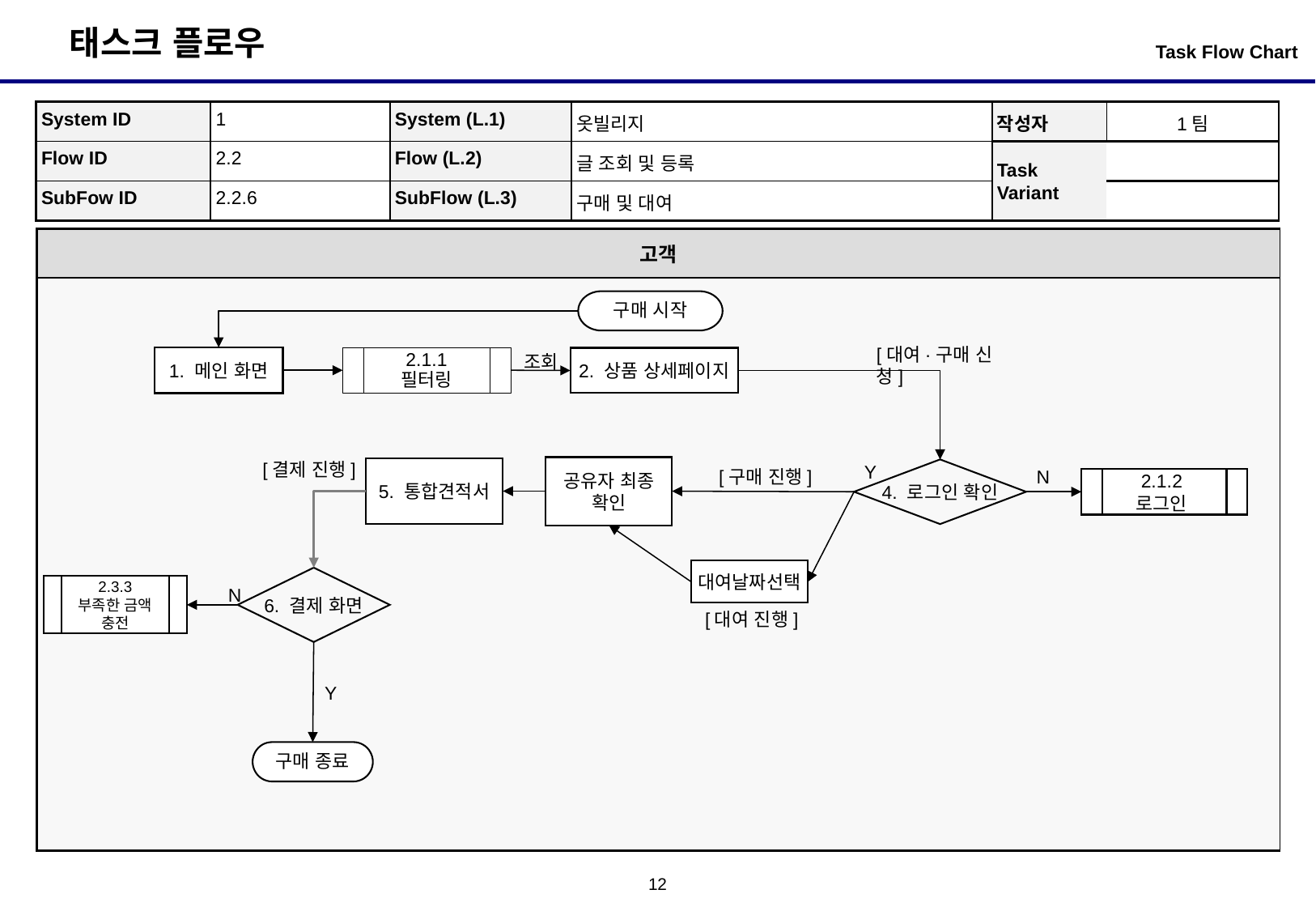

Task Flow Chart
| System ID | 1 | System (L.1) | 옷빌리지 | 작성자 | 1팀 |
| --- | --- | --- | --- | --- | --- |
| Flow ID | 2.2 | Flow (L.2) | 글 조회 및 등록 | Task Variant |  |
| SubFow ID | 2.2.6 | SubFlow (L.3) | 구매 및 대여 |  |  |
| 고객 |
| --- |
|  |
구매 시작
[대여·구매 신청]
조회
1. 메인 화면
2.1.1 필터링
2. 상품 상세페이지
[결제 진행]
Y
공유자 최종 확인
5. 통합견적서
4. 로그인 확인
N
[구매 진행]
2.1.2
로그인
대여날짜선택
6. 결제 화면
2.3.3
부족한 금액 충전
N
[대여 진행]
Y
구매 종료